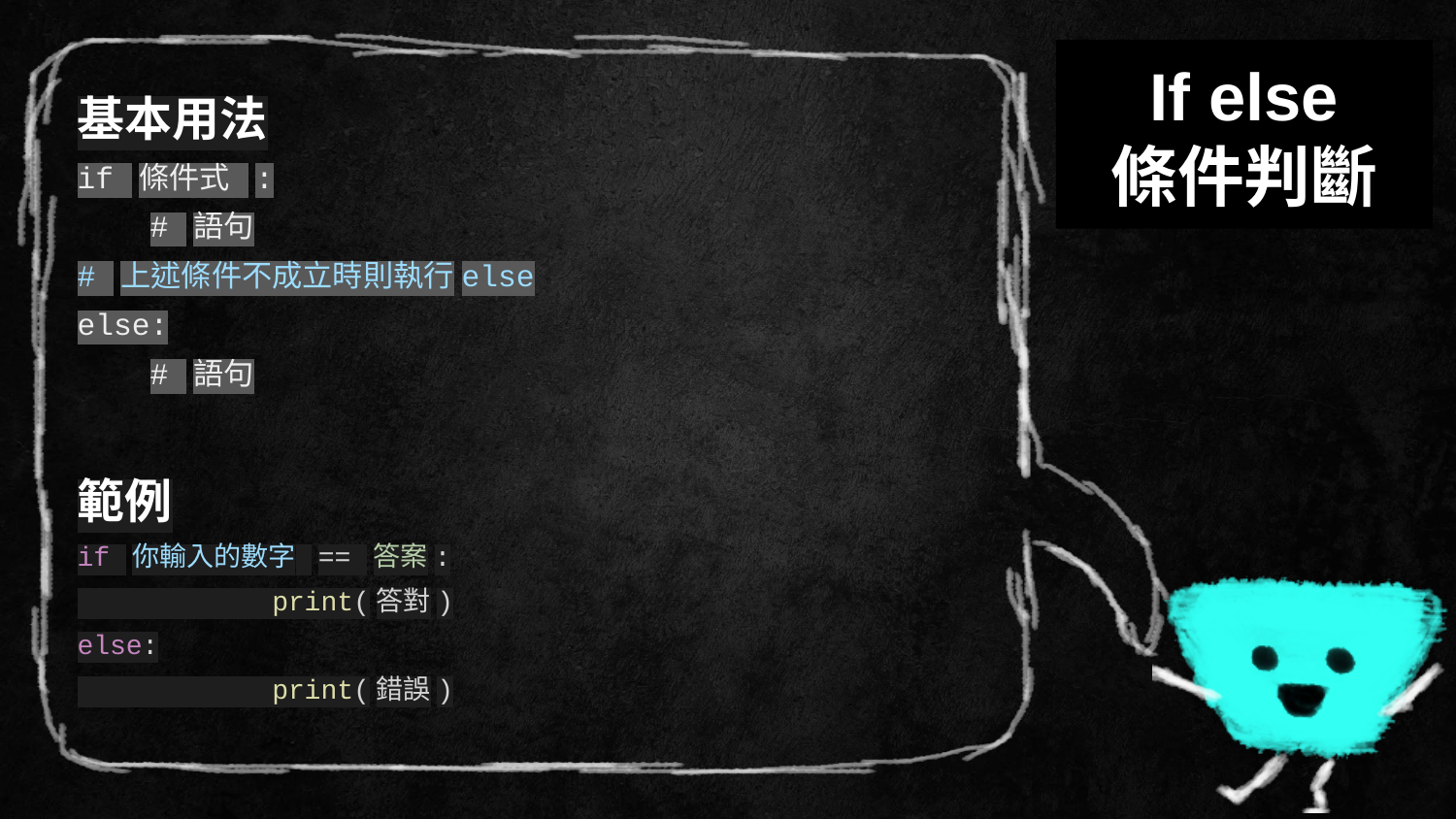

If else
條件判斷
基本用法
if 條件式 :
# 語句
# 上述條件不成立時則執行else
else:
# 語句

範例
if 你輸入的數字 == 答案:
            print(答對)
else:
            print(錯誤)